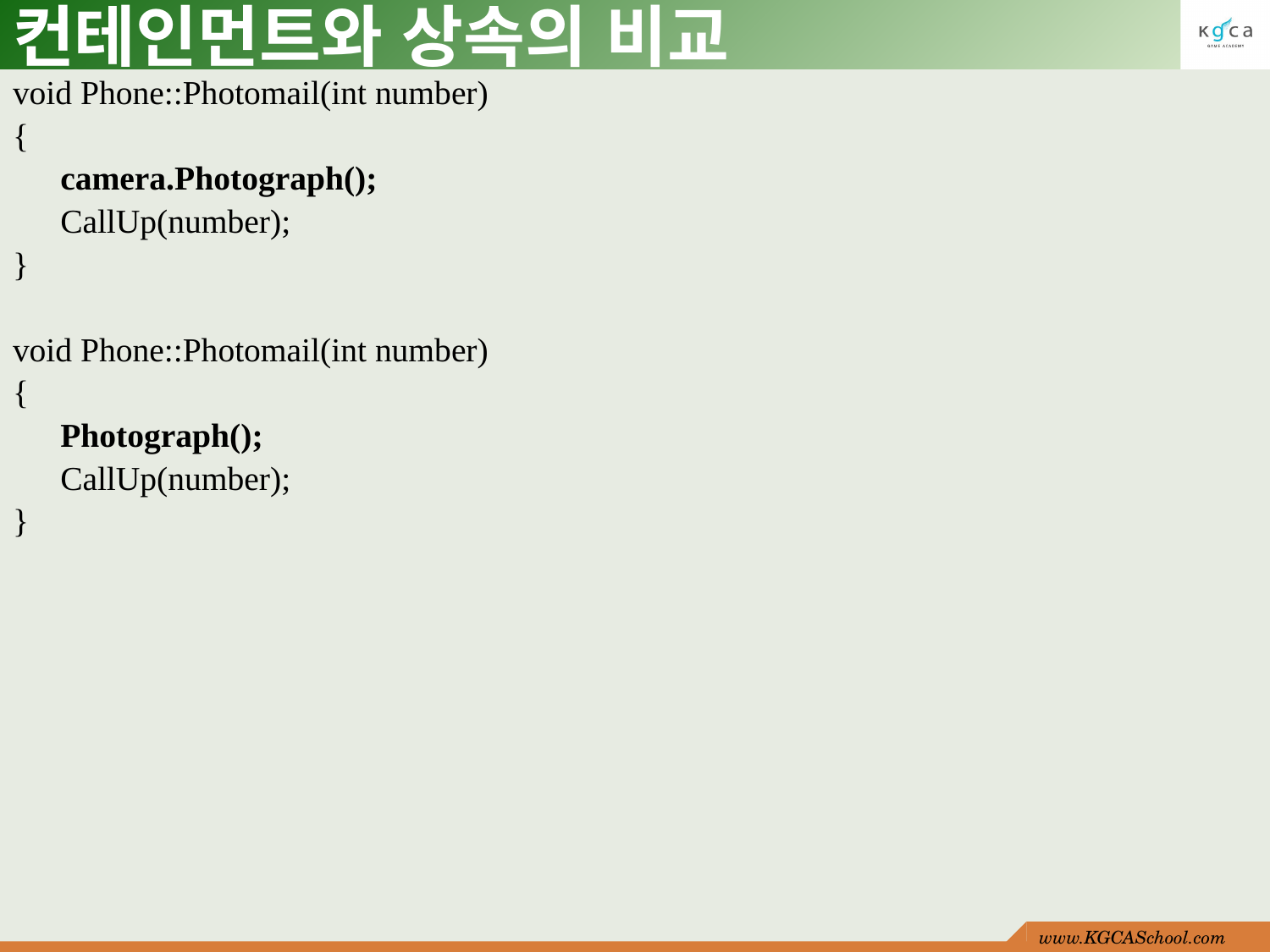

# 컨테인먼트와 상속의 비교
void Phone::Photomail(int number)
{
	camera.Photograph();
	CallUp(number);
}

void Phone::Photomail(int number)
{
	Photograph();
	CallUp(number);
}